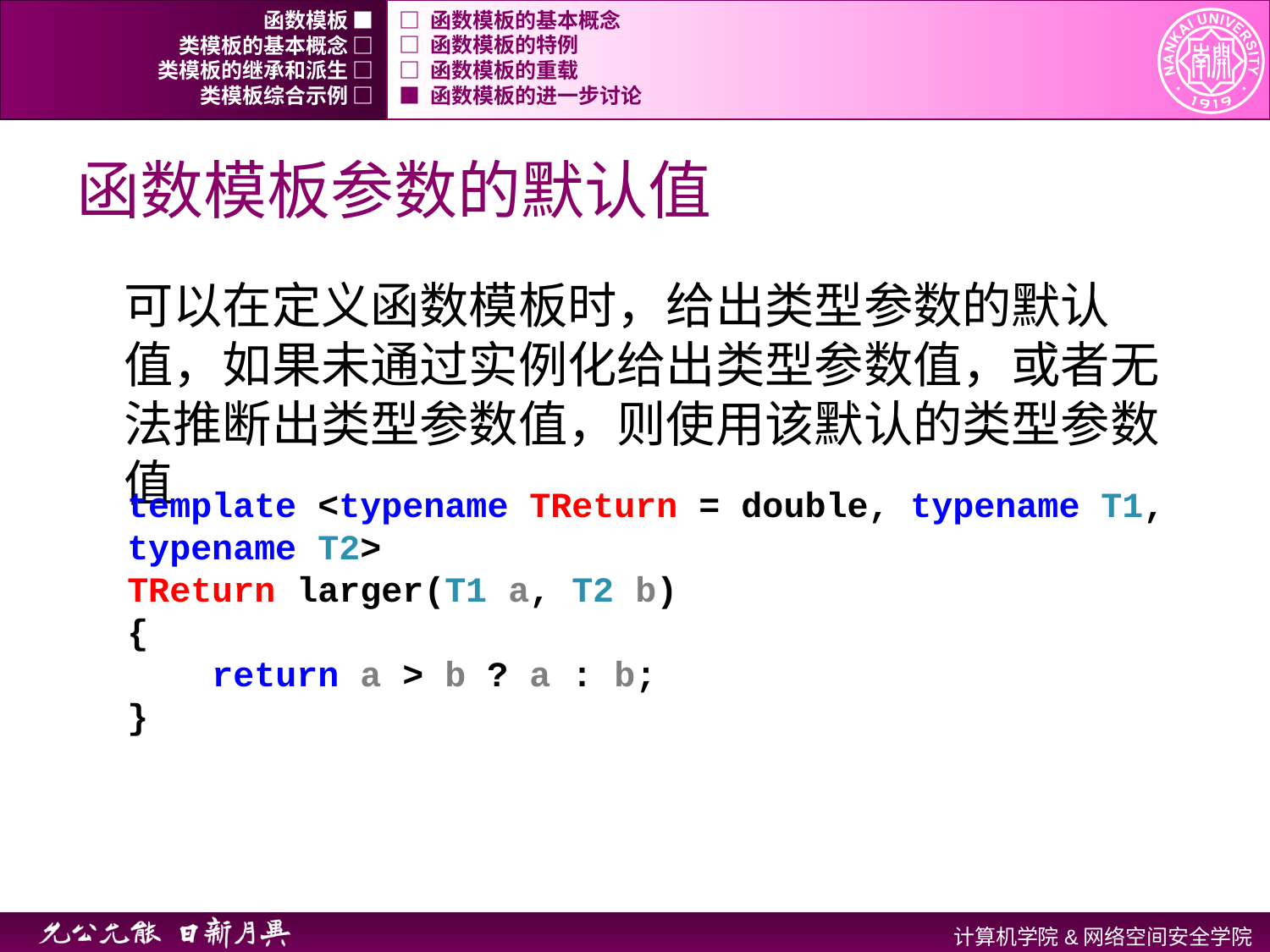

函数模板 ■
□ 函数模板的基本概念
类模板的基本概念 □
□ 函数模板的特例
类模板的继承和派生 □
□ 函数模板的重载
类模板综合示例 □
■ 函数模板的进一步讨论
# 函数模板参数的默认值
可以在定义函数模板时，给出类型参数的默认值，如果未通过实例化给出类型参数值，或者无法推断出类型参数值，则使用该默认的类型参数值
template <typename TReturn = double, typename T1, typename T2>
TReturn larger(T1 a, T2 b)
{
    return a > b ? a : b;
}